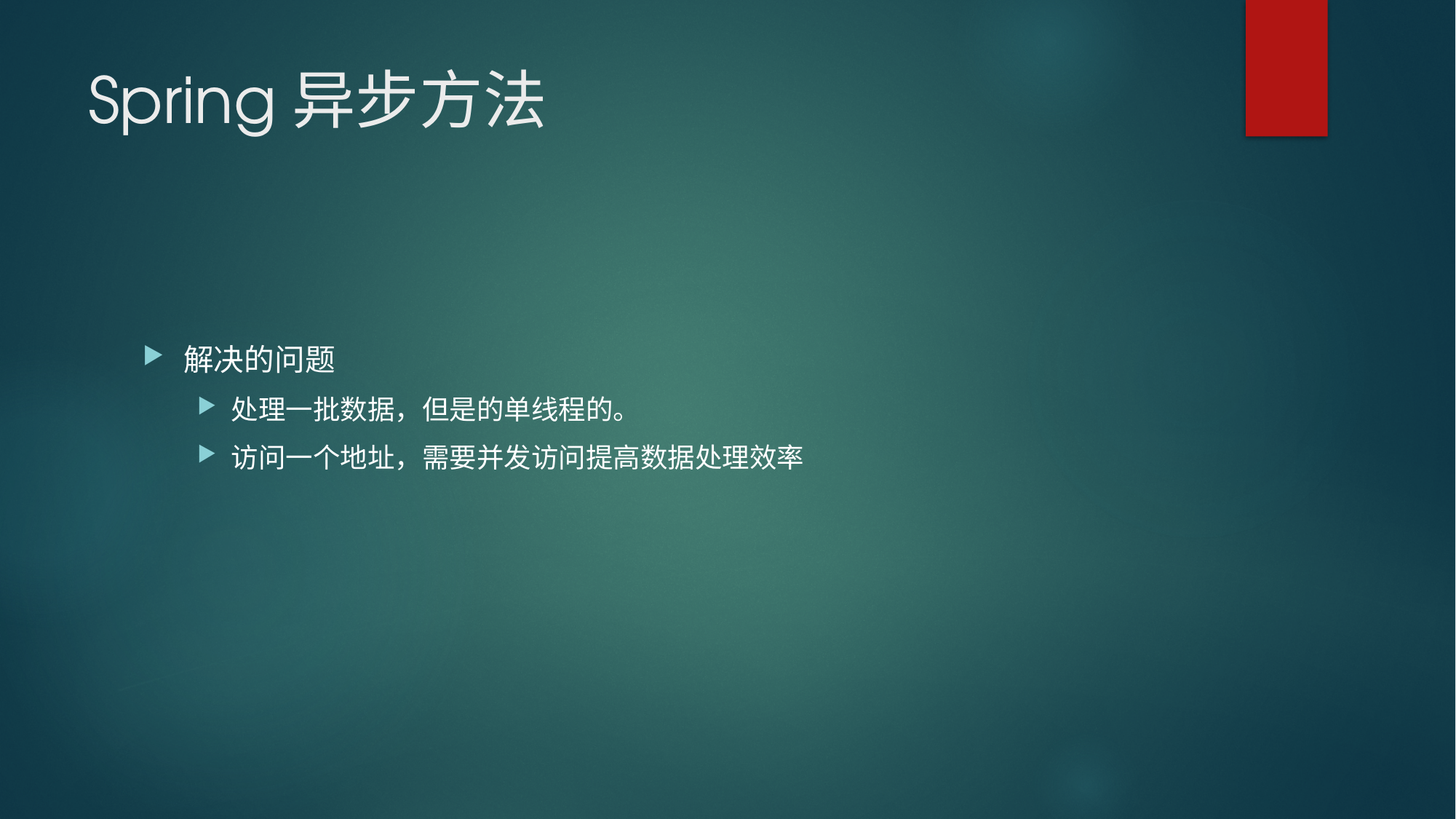

# Spring异步方法
解决的问题
处理一批数据，但是的单线程的。
访问一个地址，需要并发访问提高数据处理效率